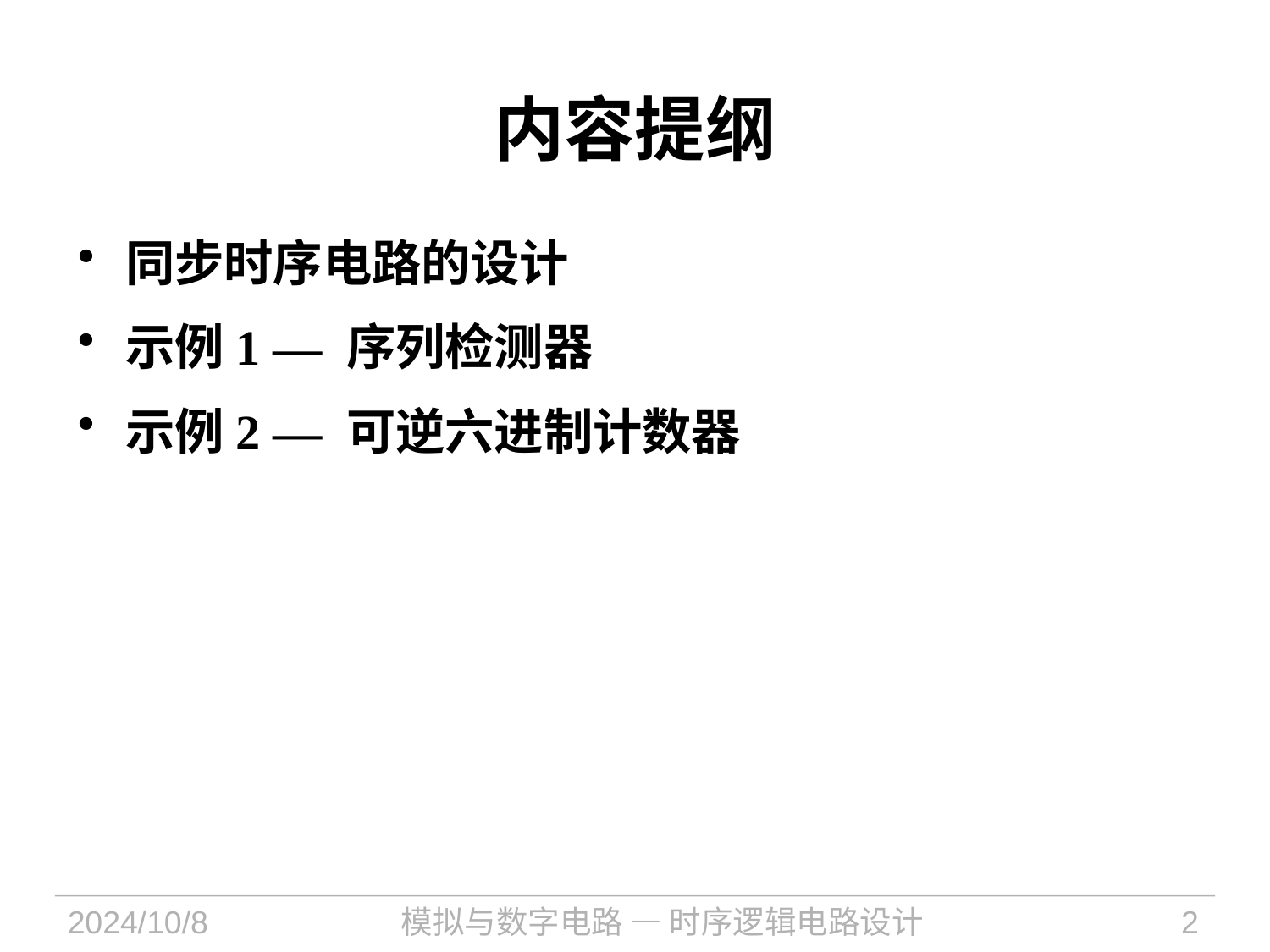

内容提纲
同步时序电路的设计
示例1 — 序列检测器
示例2 — 可逆六进制计数器

2024/10/8
模拟与数字电路 — 时序逻辑电路设计
2